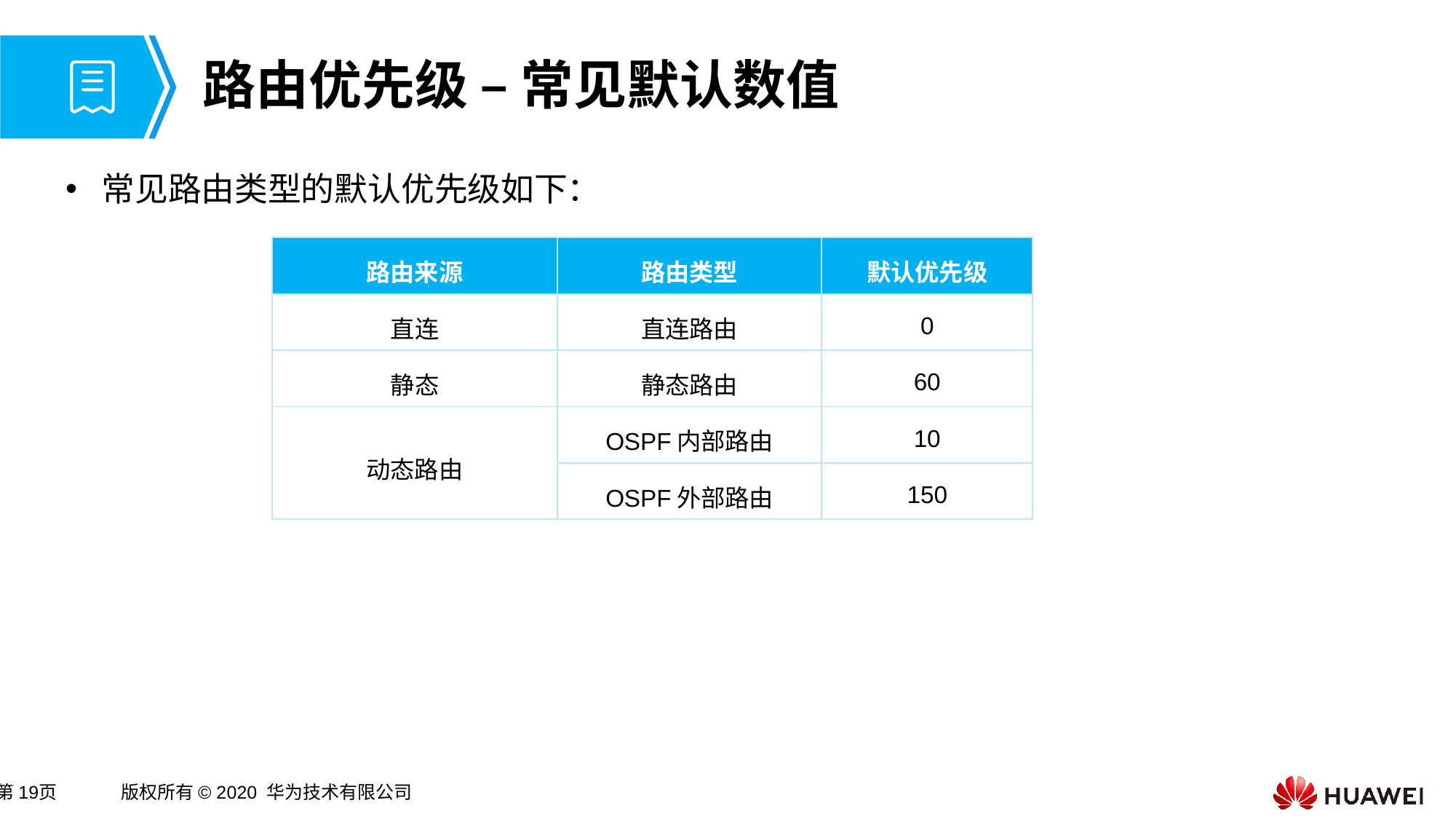

# 路由优先级 – 常见默认数值
常见路由类型的默认优先级如下：

| 路由来源 | 路由类型 | 默认优先级 |
| --- | --- | --- |
| 直连 | 直连路由 | 0 |
| 静态 | 静态路由 | 60 |
| 动态路由 | OSPF内部路由 | 10 |
|  | OSPF外部路由 | 150 |